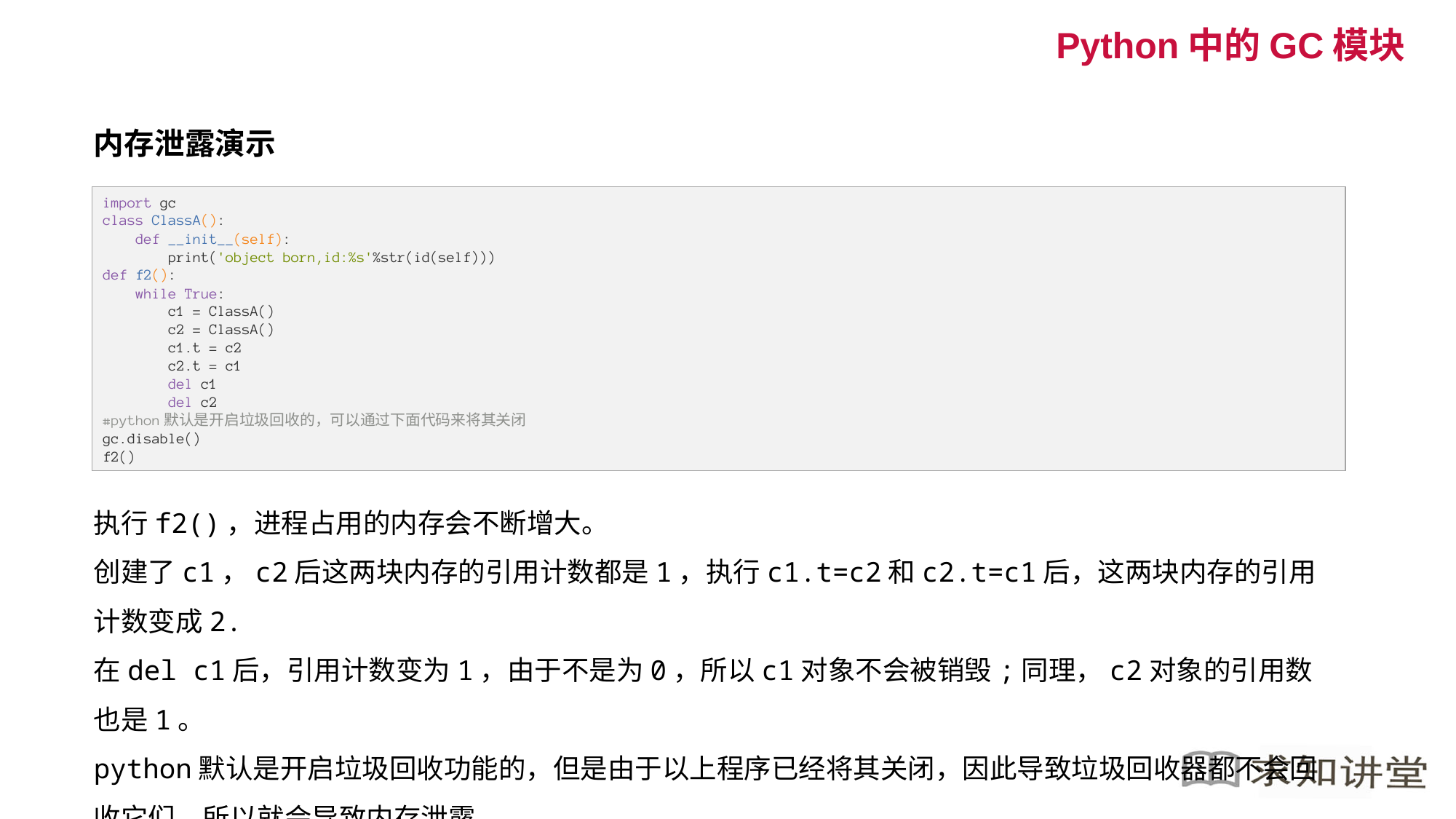

Python中的GC模块
内存泄露演示
import gc
class ClassA():
    def __init__(self):
        print('object born,id:%s'%str(id(self)))
def f2():
    while True:
        c1 = ClassA()
        c2 = ClassA()
        c1.t = c2
        c2.t = c1
        del c1
        del c2
#python默认是开启垃圾回收的，可以通过下面代码来将其关闭
gc.disable()
f2()

执行f2()，进程占用的内存会不断增大。
创建了c1，c2后这两块内存的引用计数都是1，执行c1.t=c2和c2.t=c1后，这两块内存的引用计数变成2.
在del c1后，引用计数变为1，由于不是为0，所以c1对象不会被销毁;同理，c2对象的引用数也是1。
python默认是开启垃圾回收功能的，但是由于以上程序已经将其关闭，因此导致垃圾回收器都不会回收它们，所以就会导致内存泄露